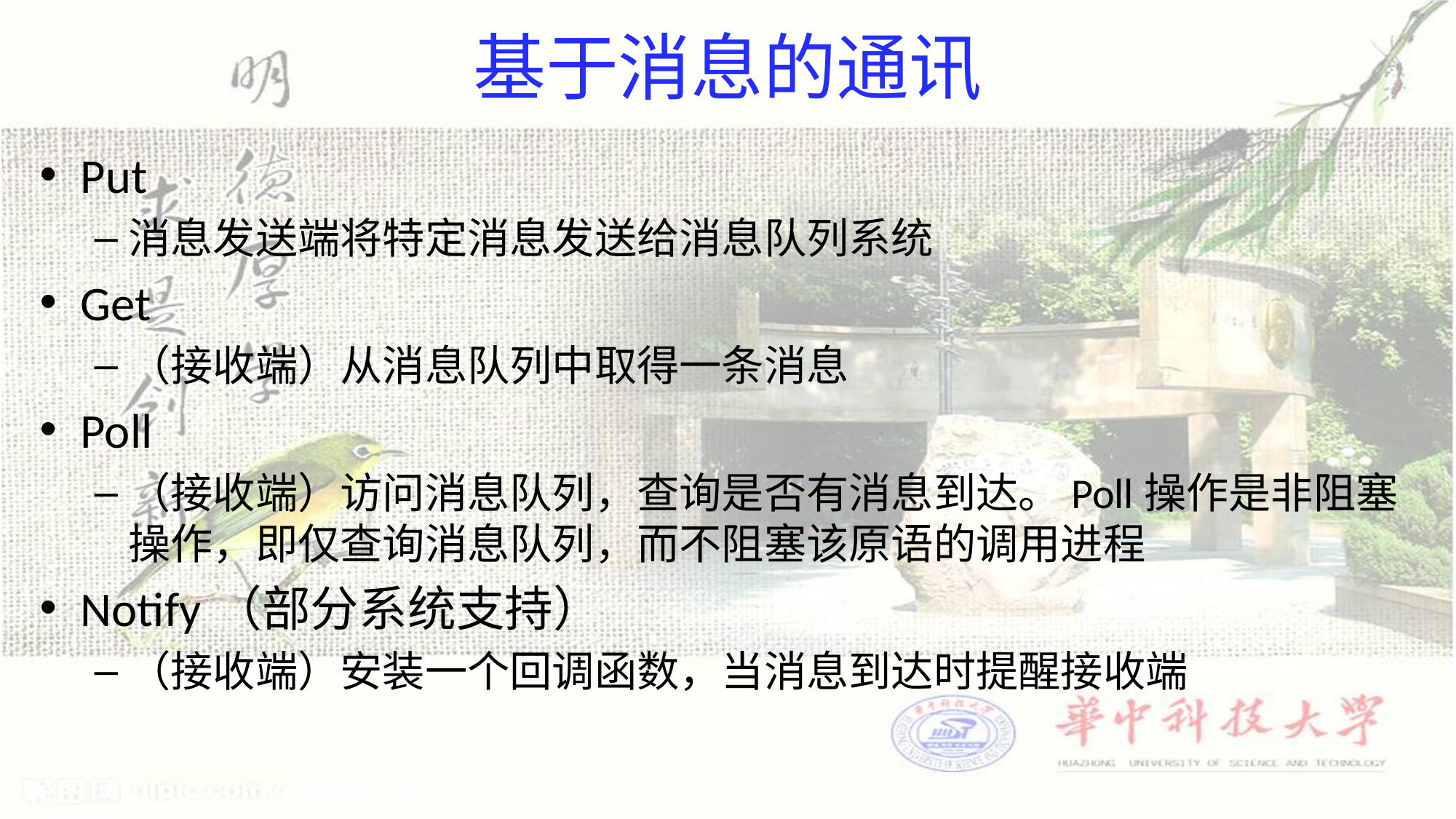

# 基于消息的通讯
Put
消息发送端将特定消息发送给消息队列系统
Get
（接收端）从消息队列中取得一条消息
Poll
（接收端）访问消息队列，查询是否有消息到达。Poll操作是非阻塞操作，即仅查询消息队列，而不阻塞该原语的调用进程
Notify（部分系统支持）
（接收端）安装一个回调函数，当消息到达时提醒接收端